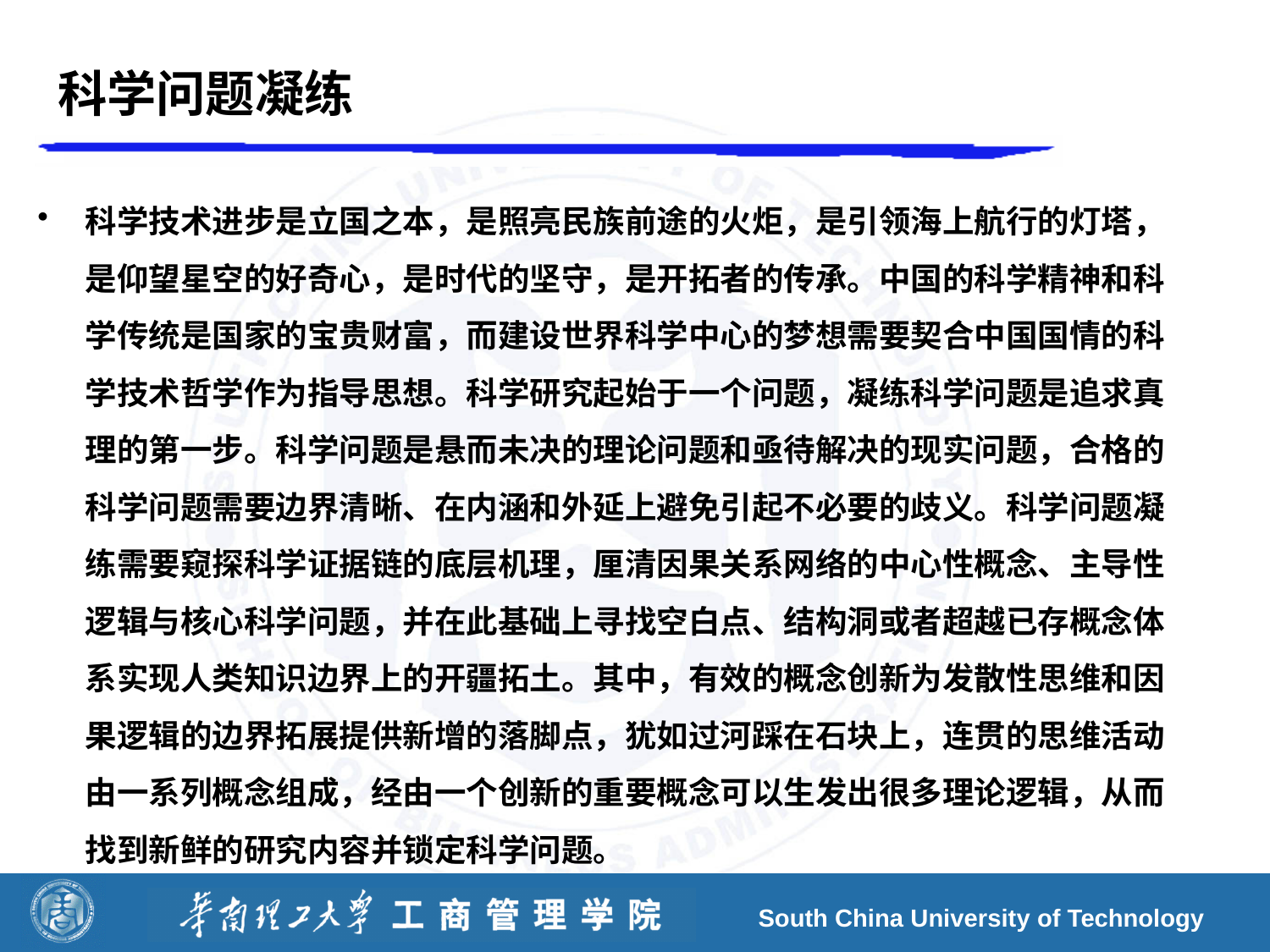

# 科学问题凝练
科学技术进步是立国之本，是照亮民族前途的火炬，是引领海上航行的灯塔，是仰望星空的好奇心，是时代的坚守，是开拓者的传承。中国的科学精神和科学传统是国家的宝贵财富，而建设世界科学中心的梦想需要契合中国国情的科学技术哲学作为指导思想。科学研究起始于一个问题，凝练科学问题是追求真理的第一步。科学问题是悬而未决的理论问题和亟待解决的现实问题，合格的科学问题需要边界清晰、在内涵和外延上避免引起不必要的歧义。科学问题凝练需要窥探科学证据链的底层机理，厘清因果关系网络的中心性概念、主导性逻辑与核心科学问题，并在此基础上寻找空白点、结构洞或者超越已存概念体系实现人类知识边界上的开疆拓土。其中，有效的概念创新为发散性思维和因果逻辑的边界拓展提供新增的落脚点，犹如过河踩在石块上，连贯的思维活动由一系列概念组成，经由一个创新的重要概念可以生发出很多理论逻辑，从而找到新鲜的研究内容并锁定科学问题。
South China University of Technology